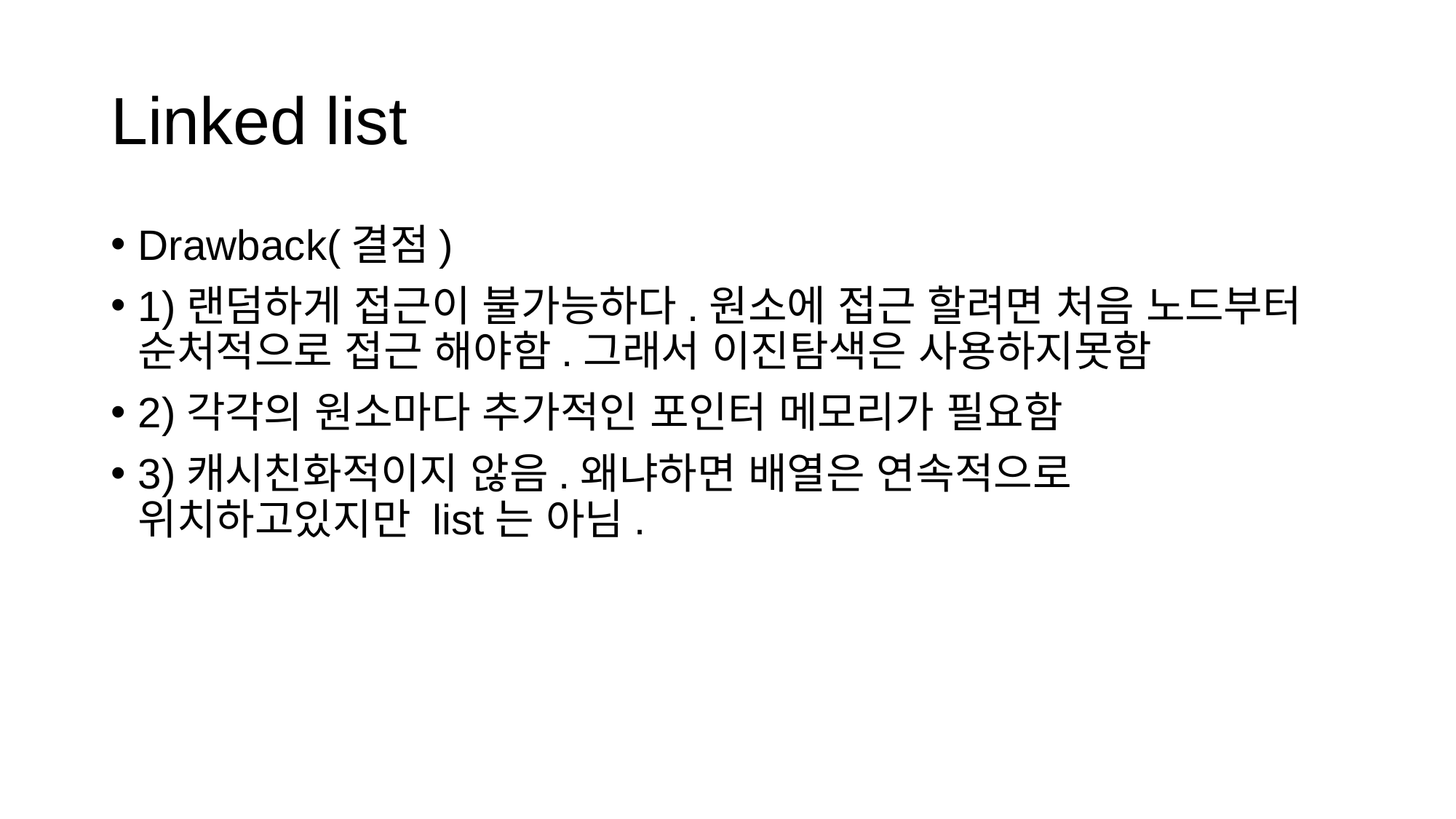

# Linked list
Drawback(결점)
1)랜덤하게 접근이 불가능하다.원소에 접근 할려면 처음 노드부터 순처적으로 접근 해야함.그래서 이진탐색은 사용하지못함
2)각각의 원소마다 추가적인 포인터 메모리가 필요함
3)캐시친화적이지 않음.왜냐하면 배열은 연속적으로 위치하고있지만 list는 아님.